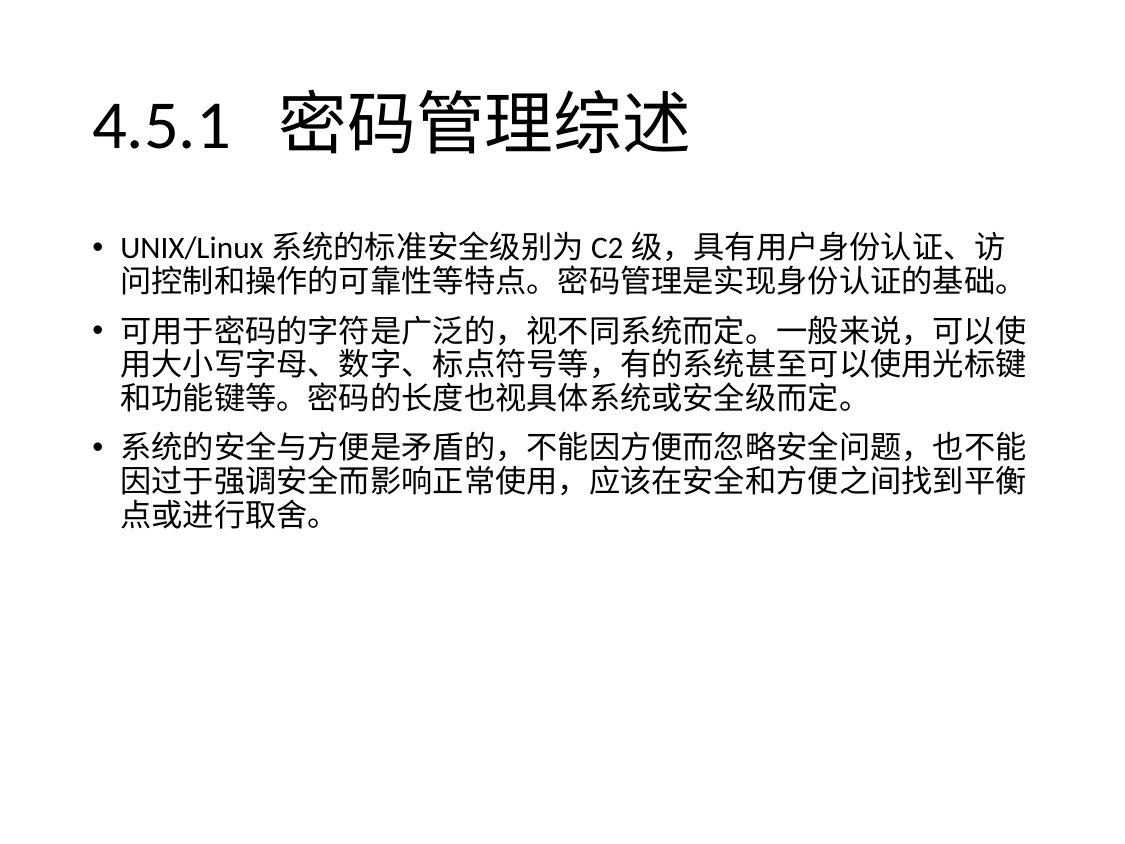

# 4.5.1  密码管理综述
UNIX/Linux系统的标准安全级别为C2级，具有用户身份认证、访问控制和操作的可靠性等特点。密码管理是实现身份认证的基础。
可用于密码的字符是广泛的，视不同系统而定。一般来说，可以使用大小写字母、数字、标点符号等，有的系统甚至可以使用光标键和功能键等。密码的长度也视具体系统或安全级而定。
系统的安全与方便是矛盾的，不能因方便而忽略安全问题，也不能因过于强调安全而影响正常使用，应该在安全和方便之间找到平衡点或进行取舍。